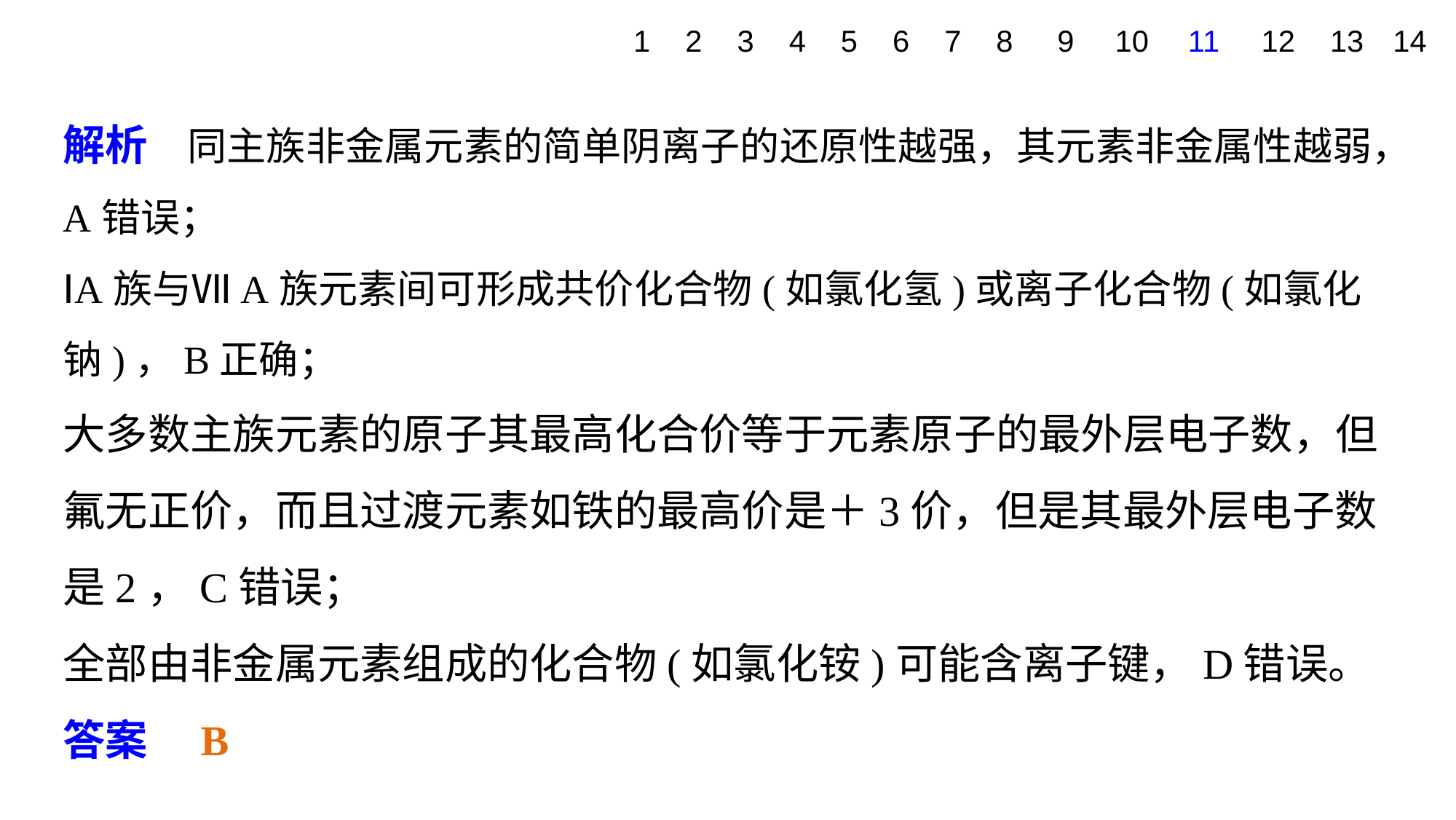

1
2
3
4
5
6
7
8
9
10
11
12
13
14
解析　同主族非金属元素的简单阴离子的还原性越强，其元素非金属性越弱，A错误；
ⅠA族与ⅦA族元素间可形成共价化合物(如氯化氢)或离子化合物(如氯化钠)，B正确；
大多数主族元素的原子其最高化合价等于元素原子的最外层电子数，但氟无正价，而且过渡元素如铁的最高价是＋3价，但是其最外层电子数是2，C错误；
全部由非金属元素组成的化合物(如氯化铵)可能含离子键，D错误。
答案　B